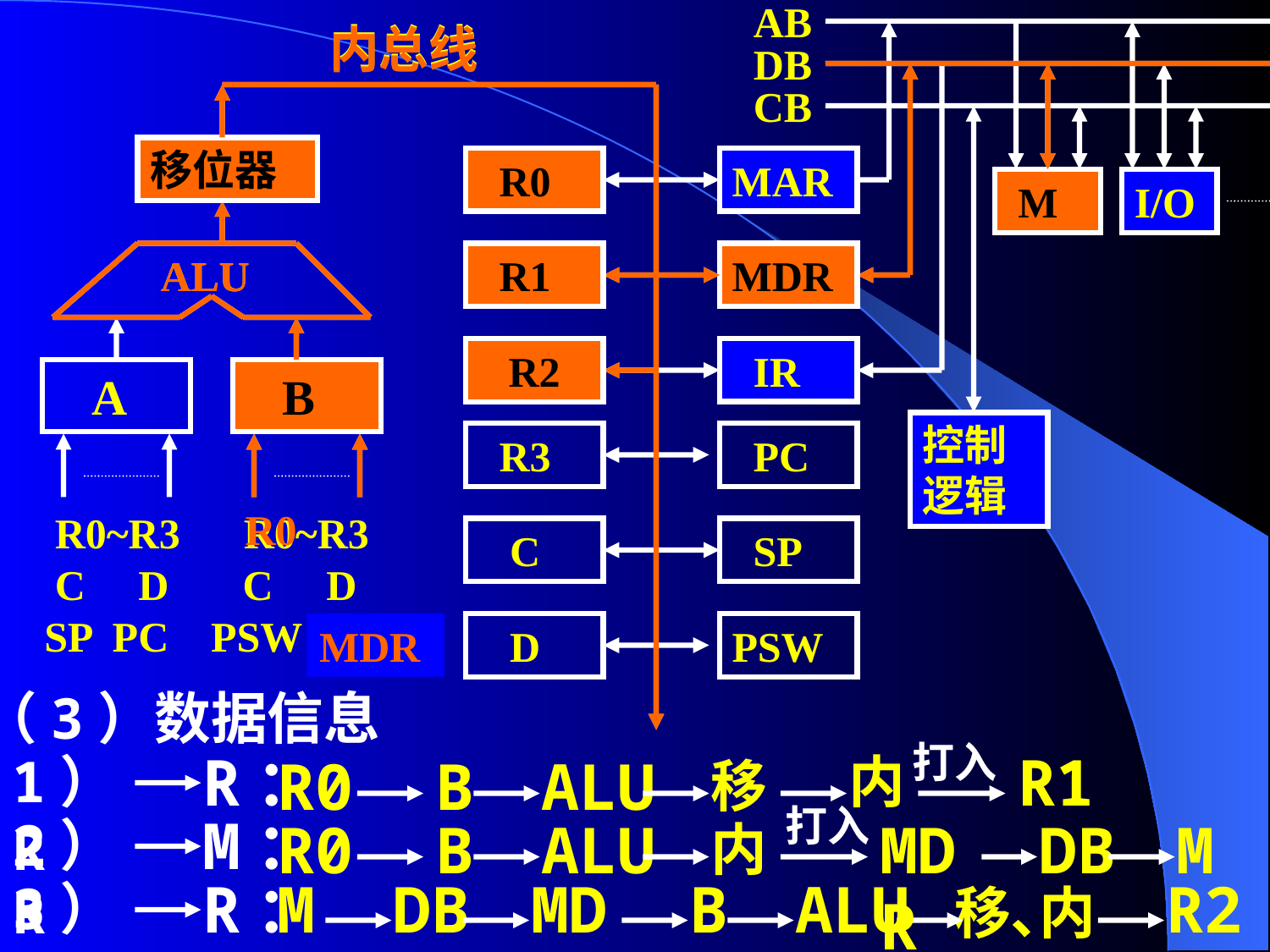

AB
内总线
内总线

DB

CB

移位器
移位器
  R0
  R0
MAR
 M
 M
I/O

ALU
ALU
  R1
  R1
MDR
MDR

R2
R2
  IR
  IR
   A
   B
   B

控制逻辑
  R3
  PC

  R0
    R0~R3      R0~R3
    C     D       C     D
   SP  PC    PSW  MDR
   C
  SP

MDR
   D
PSW

（3）数据信息
R：
1）R

M：
2）R

R：
3）M

打入
R1
R0
B
ALU
内
移

打入

R0
B
ALU
MDR
DB
M
内

M
DB
MDR
B
ALU
R2
移、
内